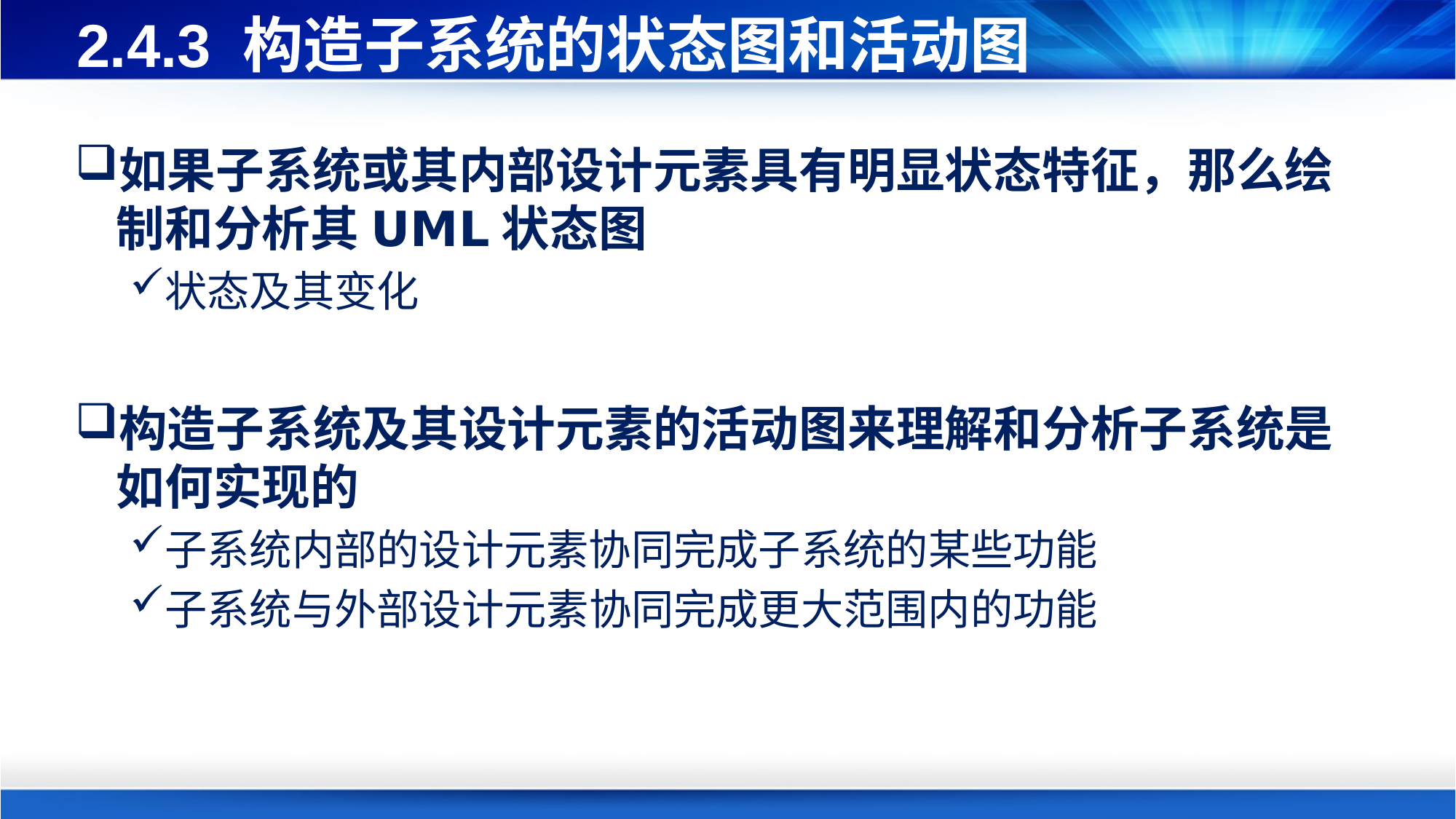

# 2.4.3 构造子系统的状态图和活动图
如果子系统或其内部设计元素具有明显状态特征，那么绘制和分析其UML状态图
状态及其变化

构造子系统及其设计元素的活动图来理解和分析子系统是如何实现的
子系统内部的设计元素协同完成子系统的某些功能
子系统与外部设计元素协同完成更大范围内的功能